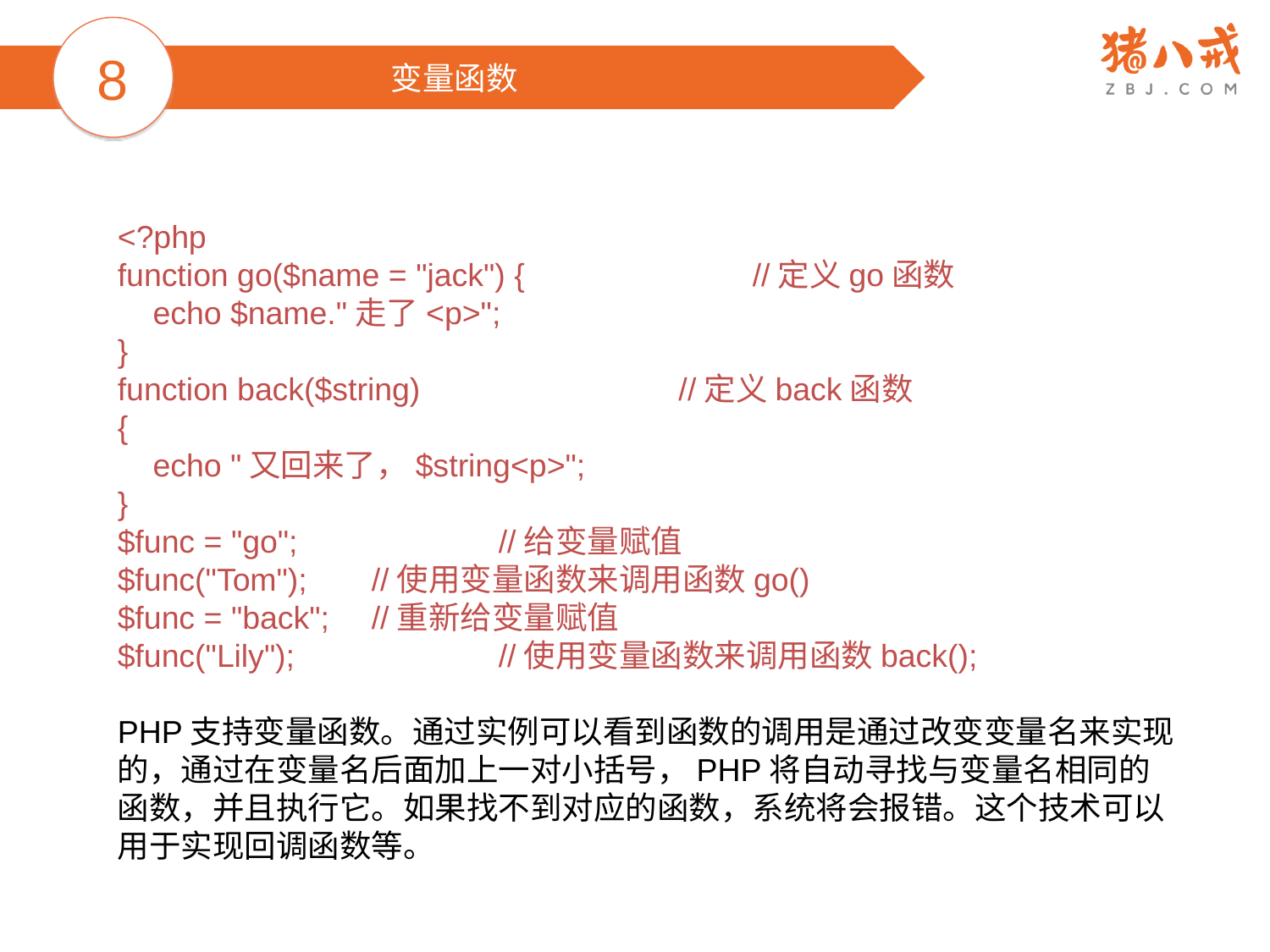

8
变量函数

<?php
function go($name = "jack") {		//定义go函数
    echo $name."走了<p>";
}
function back($string)		      //定义back函数
{
    echo "又回来了，$string<p>";
}
$func = "go";		//给变量赋值
$func("Tom"); 	//使用变量函数来调用函数go()
$func = "back";	//重新给变量赋值
$func("Lily");		//使用变量函数来调用函数back();

PHP支持变量函数。通过实例可以看到函数的调用是通过改变变量名来实现的，通过在变量名后面加上一对小括号，PHP将自动寻找与变量名相同的函数，并且执行它。如果找不到对应的函数，系统将会报错。这个技术可以用于实现回调函数等。